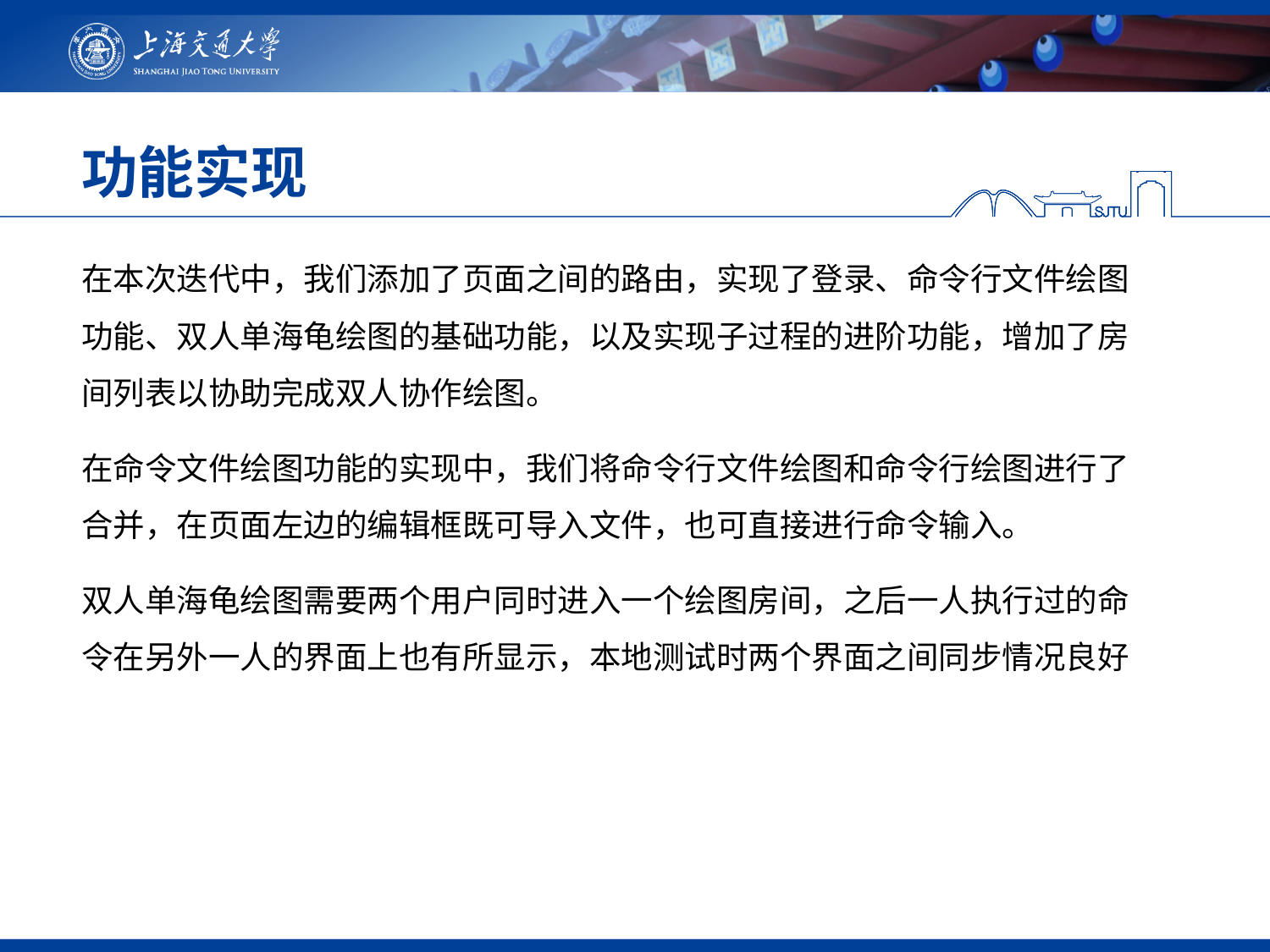

# 功能实现
在本次迭代中，我们添加了页面之间的路由，实现了登录、命令行文件绘图功能、双人单海龟绘图的基础功能，以及实现子过程的进阶功能，增加了房间列表以协助完成双人协作绘图。
在命令文件绘图功能的实现中，我们将命令行文件绘图和命令行绘图进行了合并，在页面左边的编辑框既可导入文件，也可直接进行命令输入。
双人单海龟绘图需要两个用户同时进入一个绘图房间，之后一人执行过的命令在另外一人的界面上也有所显示，本地测试时两个界面之间同步情况良好